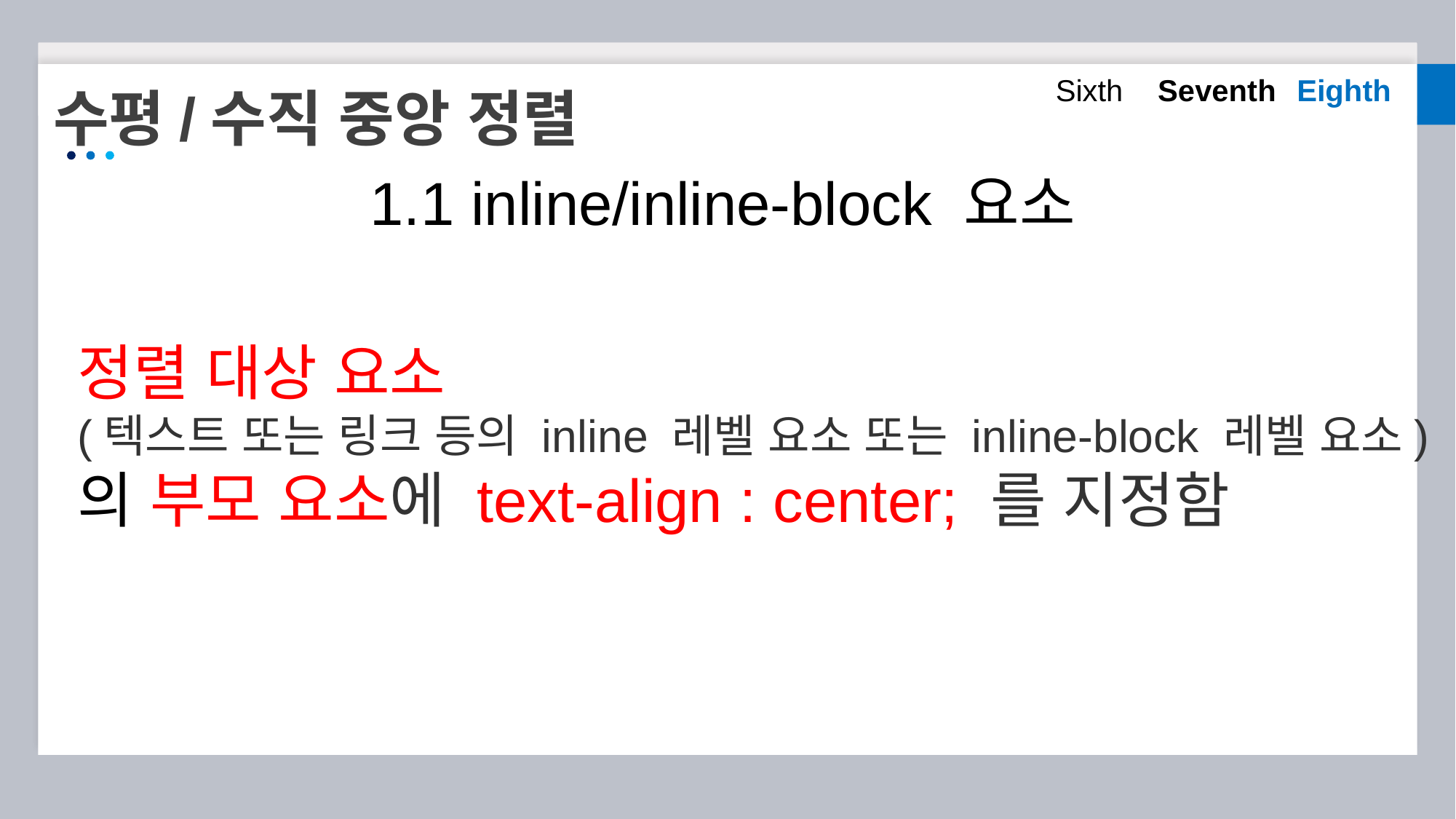

Sixth
Seventh
Eighth
수평/수직 중앙 정렬

1.1 inline/inline-block 요소
정렬 대상 요소
(텍스트 또는 링크 등의 inline 레벨 요소 또는 inline-block 레벨 요소)의 부모 요소에 text-align : center; 를 지정함